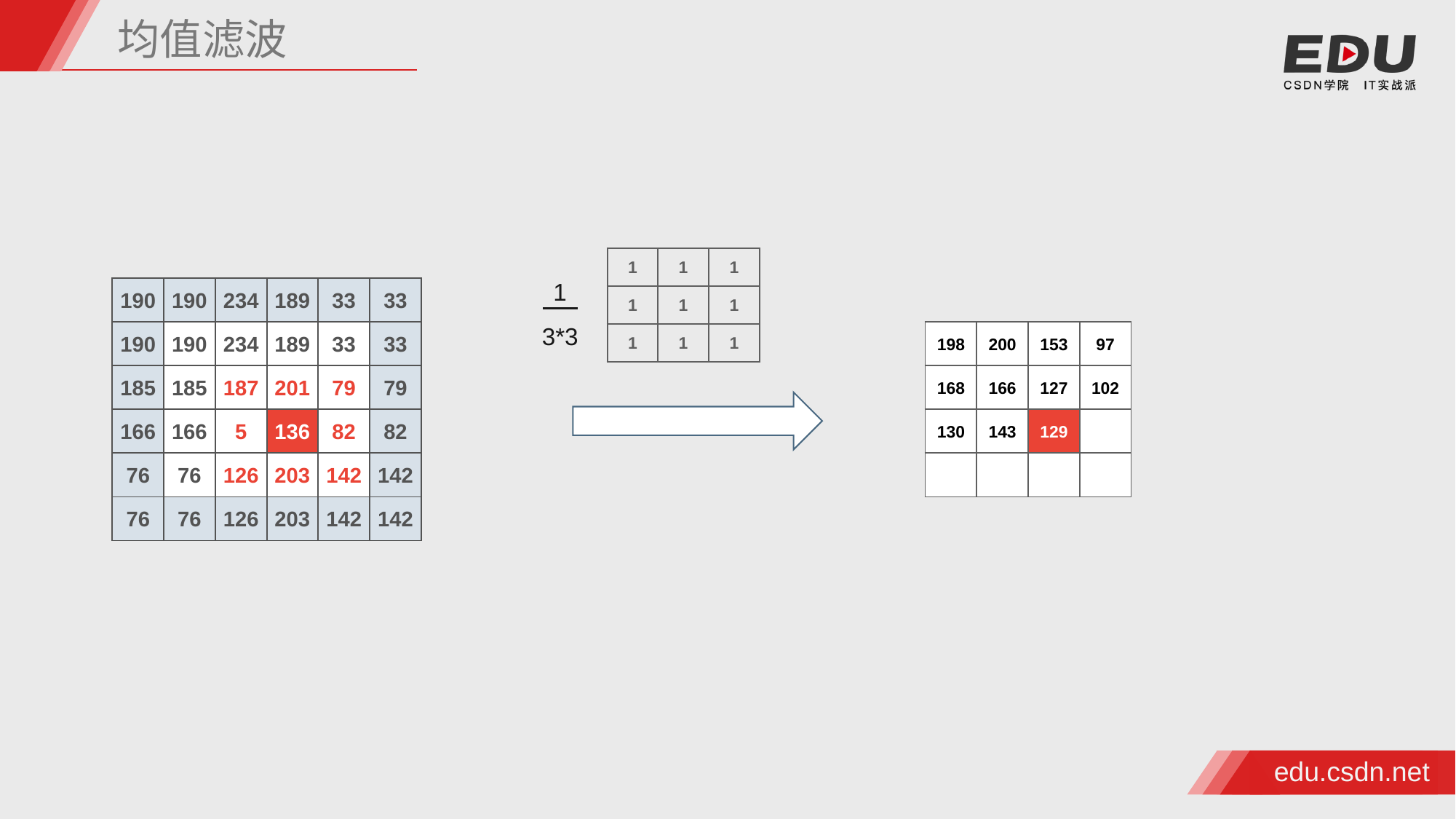

均值滤波

| 1 | 1 | 1 |
| --- | --- | --- |
| 1 | 1 | 1 |
| 1 | 1 | 1 |
1
| 190 | 190 | 234 | 189 | 33 | 33 |
| --- | --- | --- | --- | --- | --- |
| 190 | 190 | 234 | 189 | 33 | 33 |
| 185 | 185 | 187 | 201 | 79 | 79 |
| 166 | 166 | 5 | 136 | 82 | 82 |
| 76 | 76 | 126 | 203 | 142 | 142 |
| 76 | 76 | 126 | 203 | 142 | 142 |
|  |  |  |  |  |  |
| --- | --- | --- | --- | --- | --- |
|  | 198 | 200 | 153 | 97 |  |
|  | 168 | 166 | 127 | 102 |  |
|  | 130 | 143 | 129 |  |  |
|  |  |  |  |  |  |
|  |  |  |  |  |  |
3*3